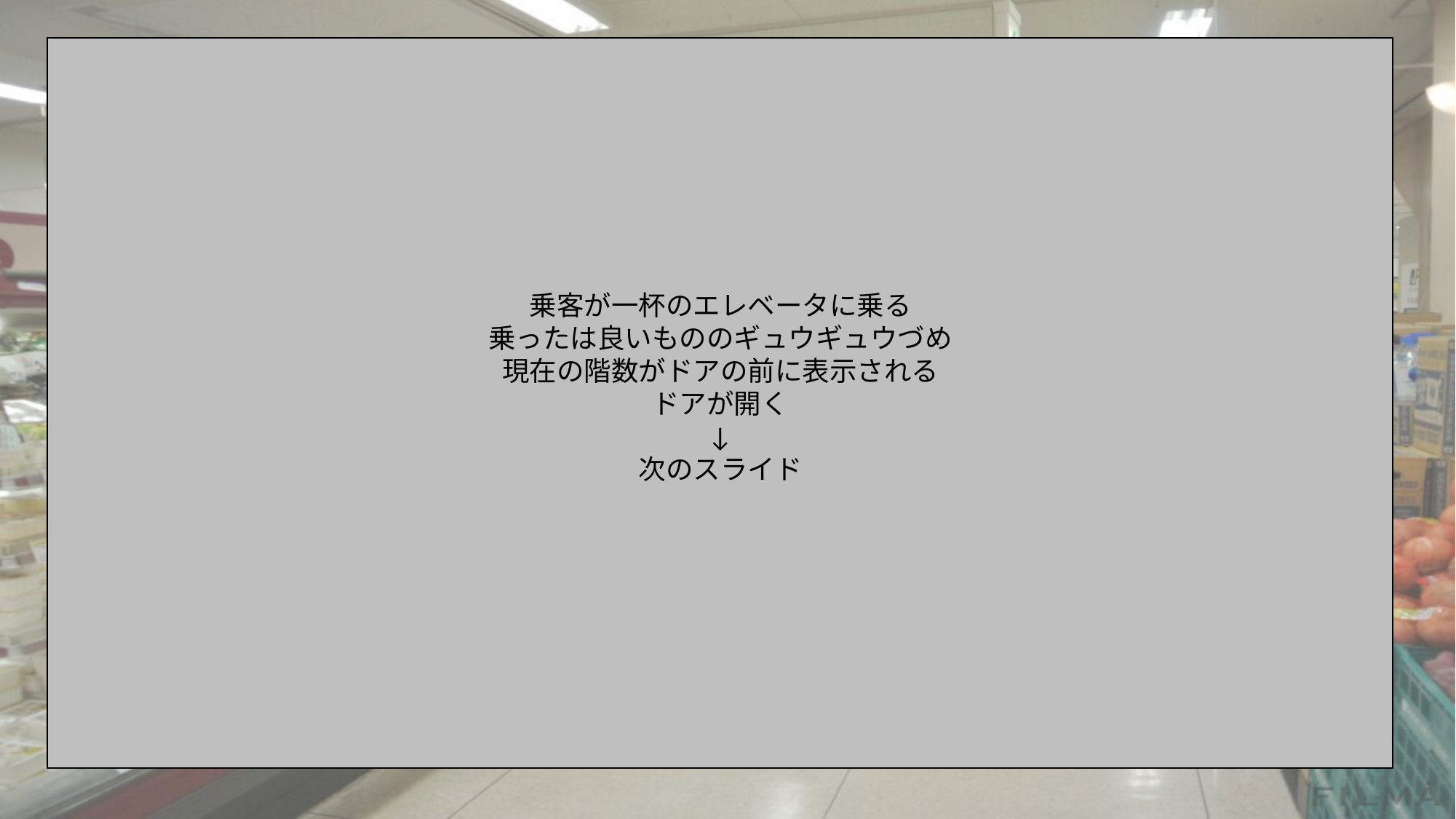

乗客が一杯のエレベータに乗る
乗ったは良いもののギュウギュウづめ
現在の階数がドアの前に表示される
ドアが開く
↓
次のスライド